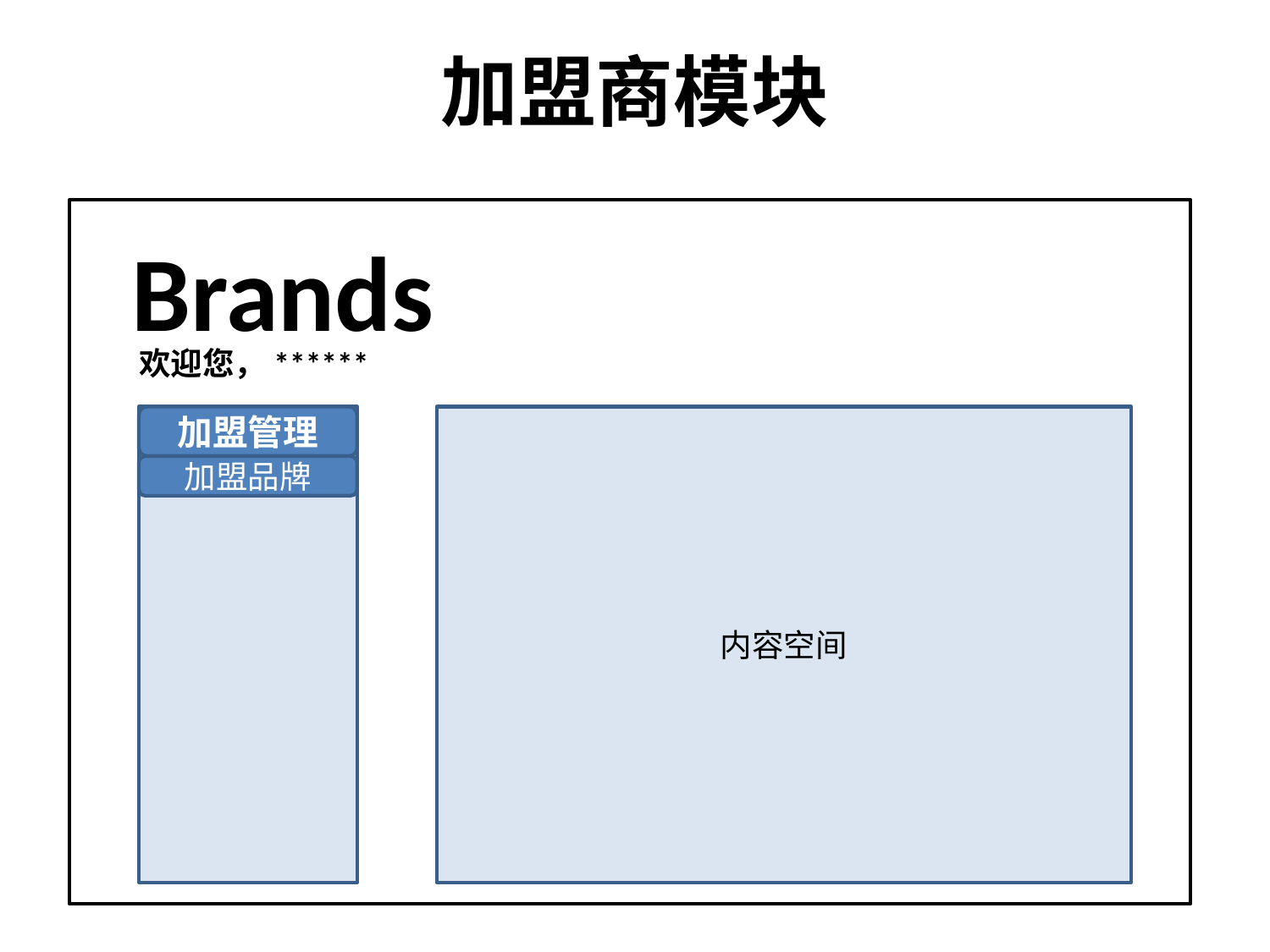

# 加盟商模块

Brands
欢迎您，******

加盟管理
内容空间
加盟品牌